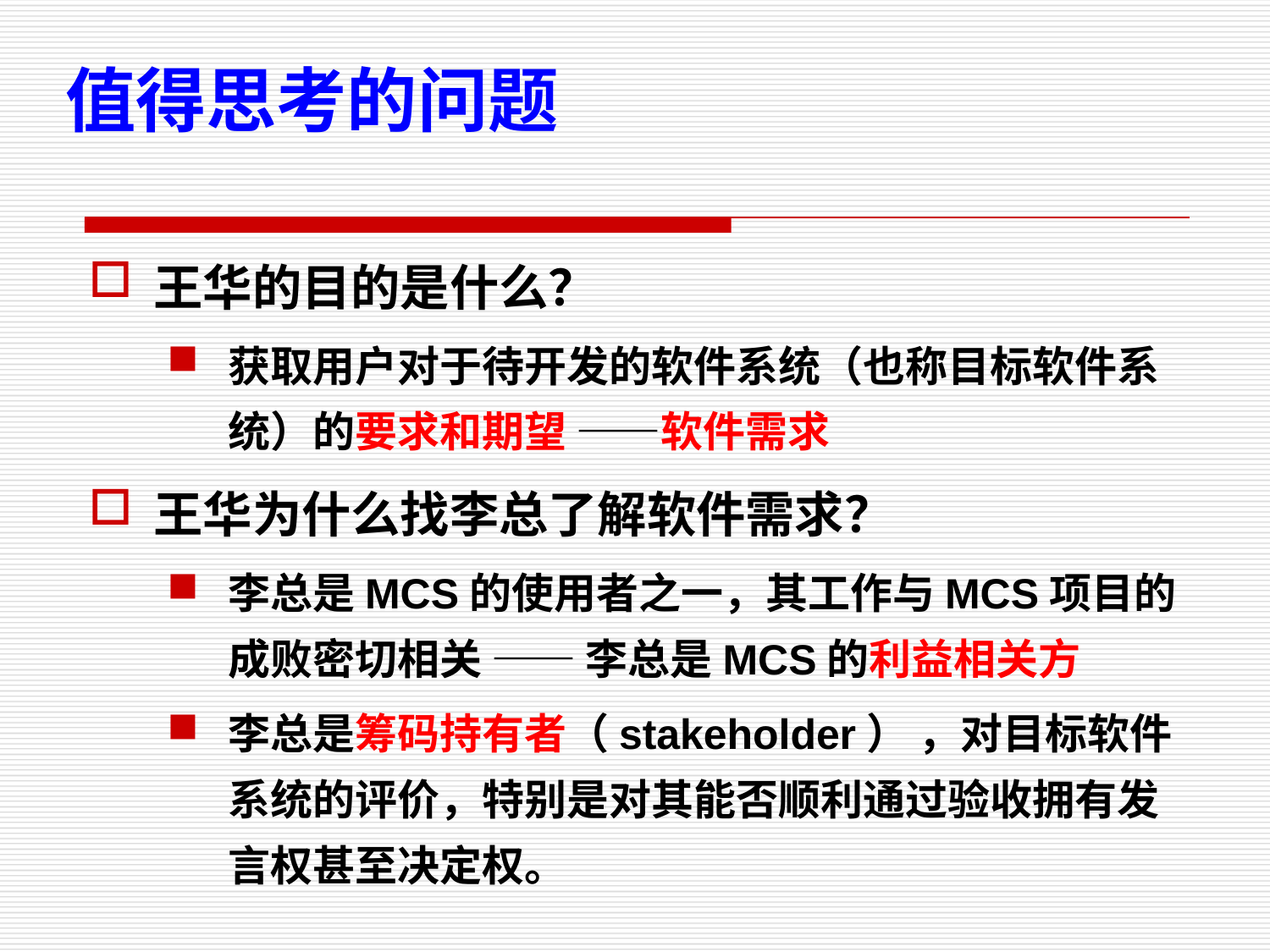

值得思考的问题
王华的目的是什么？
获取用户对于待开发的软件系统（也称目标软件系统）的要求和期望 ——软件需求
王华为什么找李总了解软件需求？
李总是MCS的使用者之一，其工作与MCS项目的成败密切相关 —— 李总是MCS的利益相关方
李总是筹码持有者（stakeholder） ，对目标软件系统的评价，特别是对其能否顺利通过验收拥有发言权甚至决定权。